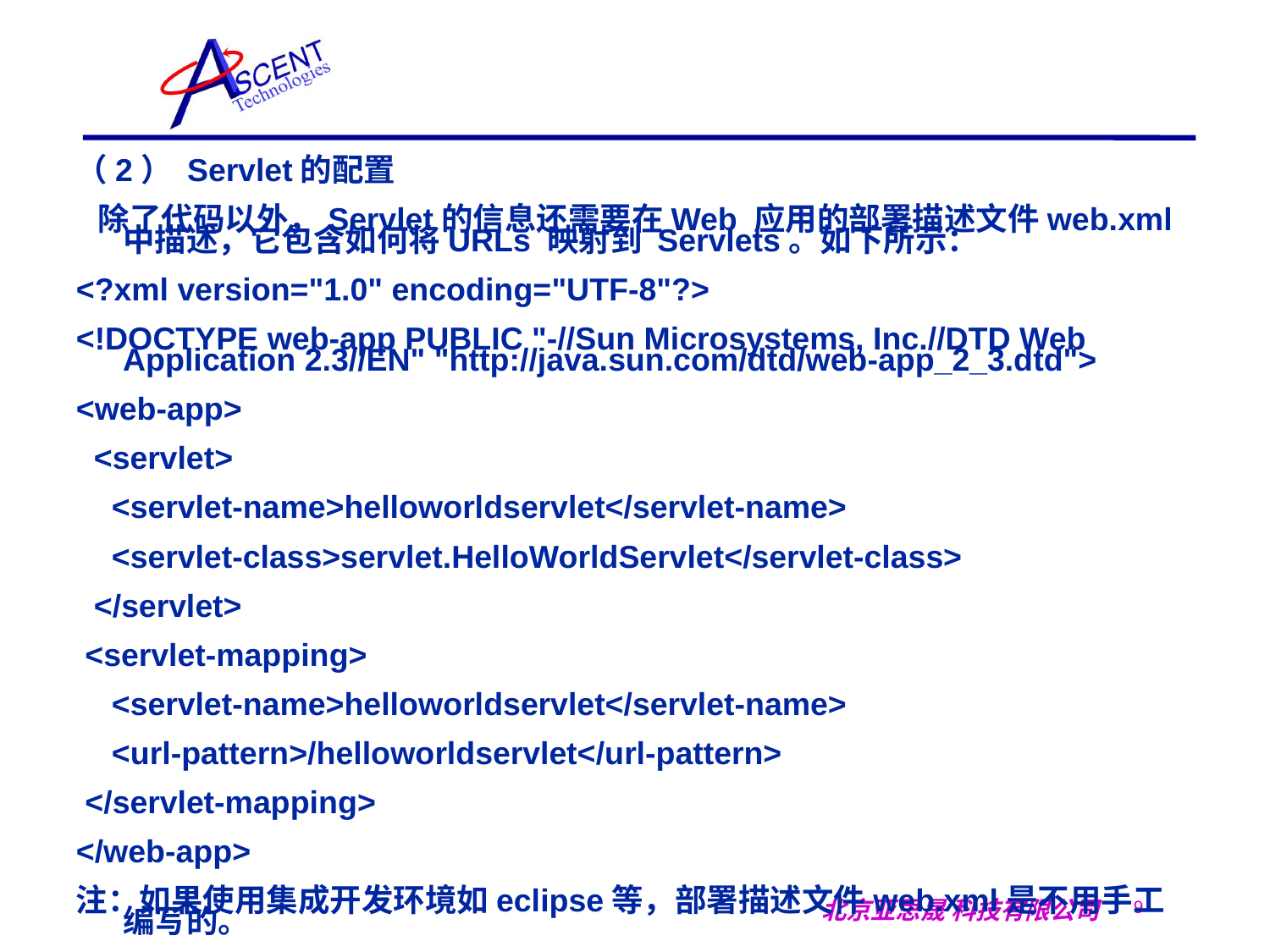

#
（2） Servlet的配置
  除了代码以外，Servlet的信息还需要在Web 应用的部署描述文件web.xml中描述，它包含如何将URLs 映射到 Servlets。如下所示：
<?xml version="1.0" encoding="UTF-8"?>
<!DOCTYPE web-app PUBLIC "-//Sun Microsystems, Inc.//DTD Web Application 2.3//EN" "http://java.sun.com/dtd/web-app_2_3.dtd">
<web-app>
  <servlet>
    <servlet-name>helloworldservlet</servlet-name>
    <servlet-class>servlet.HelloWorldServlet</servlet-class>
  </servlet>
 <servlet-mapping>
    <servlet-name>helloworldservlet</servlet-name>
    <url-pattern>/helloworldservlet</url-pattern>
 </servlet-mapping>
</web-app>
注：如果使用集成开发环境如eclipse等，部署描述文件web.xml是不用手工编写的。